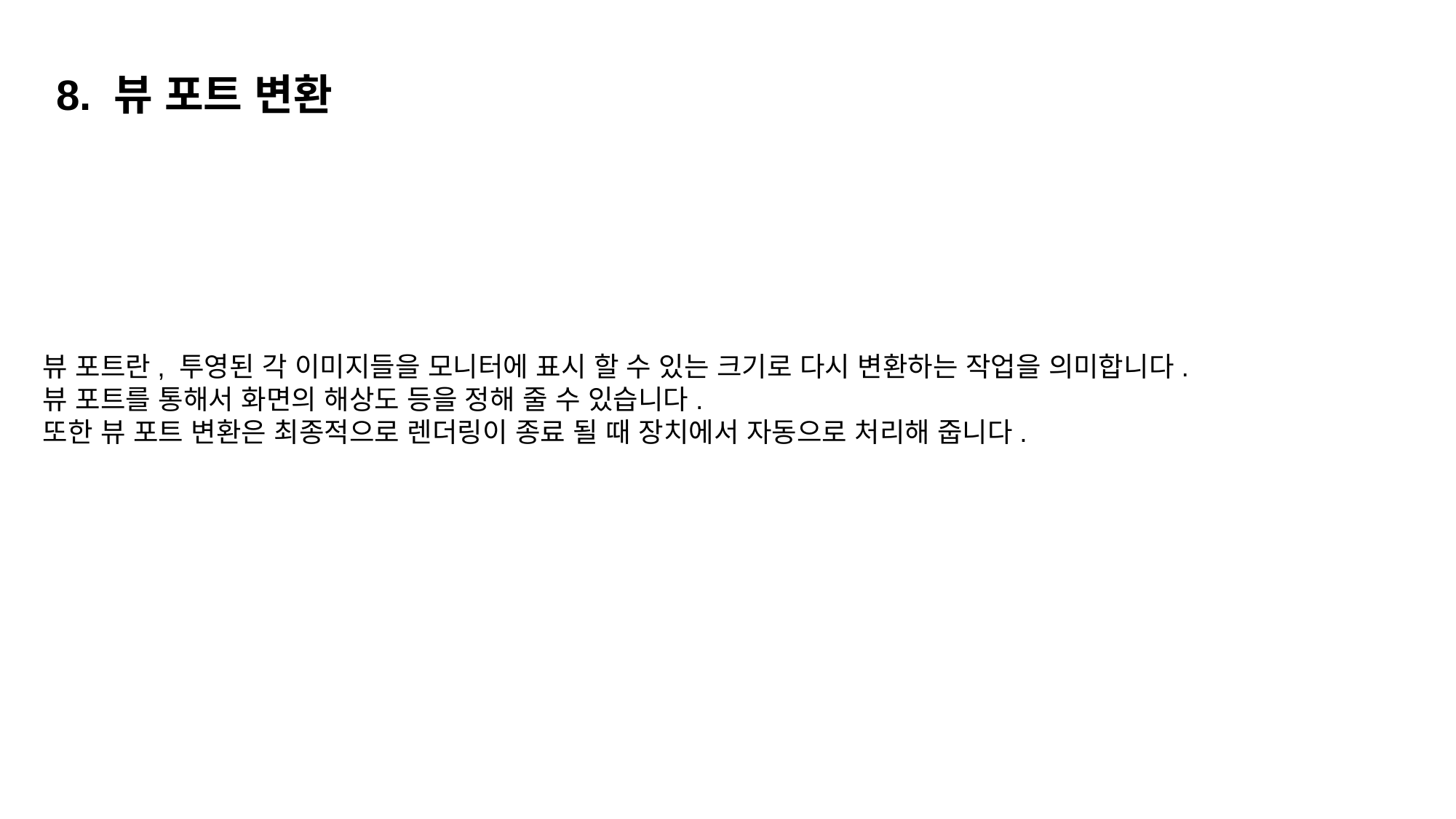

8. 뷰 포트 변환
뷰 포트란, 투영된 각 이미지들을 모니터에 표시 할 수 있는 크기로 다시 변환하는 작업을 의미합니다.
뷰 포트를 통해서 화면의 해상도 등을 정해 줄 수 있습니다.
또한 뷰 포트 변환은 최종적으로 렌더링이 종료 될 때 장치에서 자동으로 처리해 줍니다.